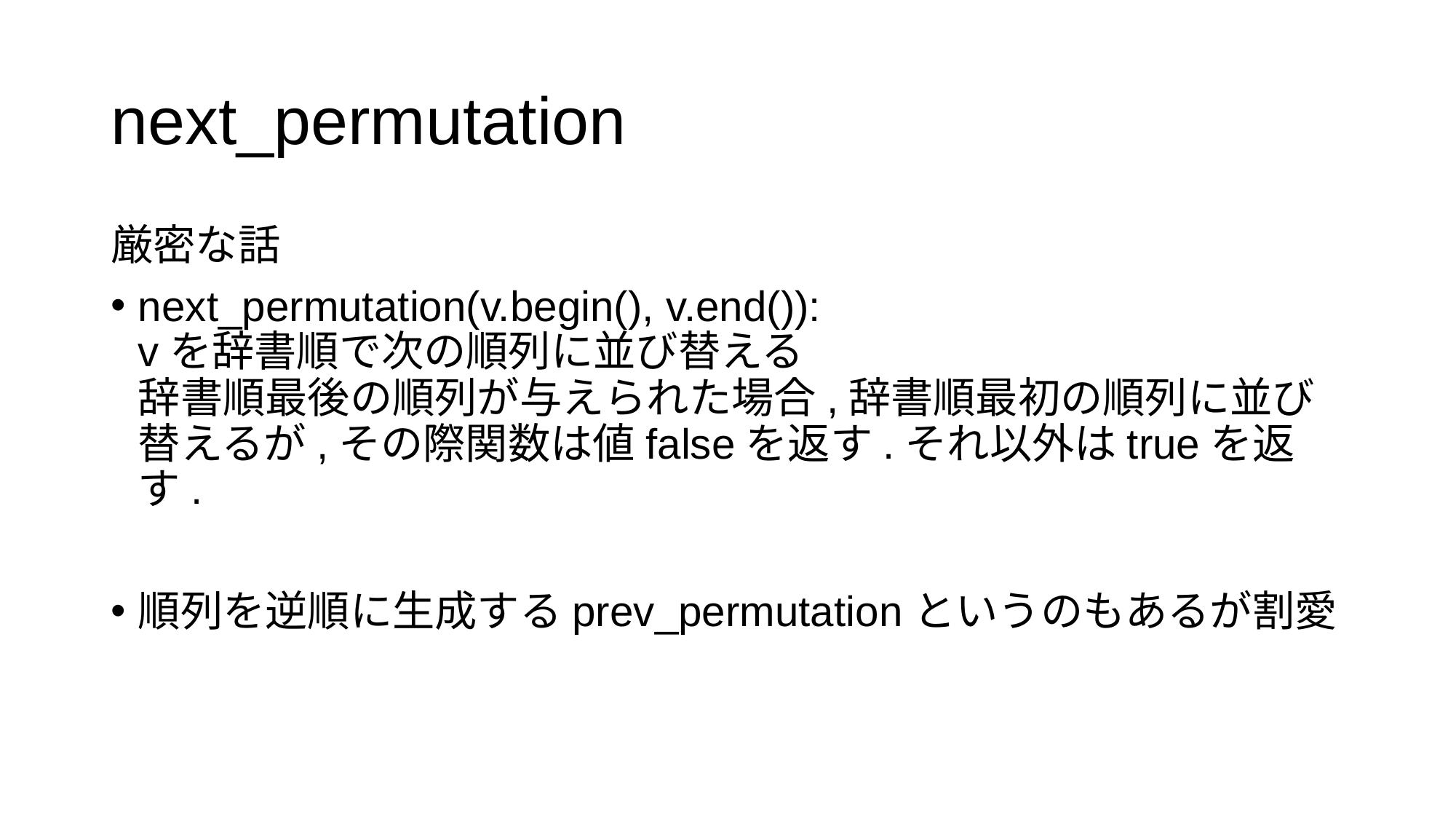

# next_permutation
厳密な話
next_permutation(v.begin(), v.end()):
vを辞書順で次の順列に並び替える
辞書順最後の順列が与えられた場合,辞書順最初の順列に並び替えるが,その際関数は値falseを返す.それ以外はtrueを返す.

順列を逆順に生成するprev_permutationというのもあるが割愛